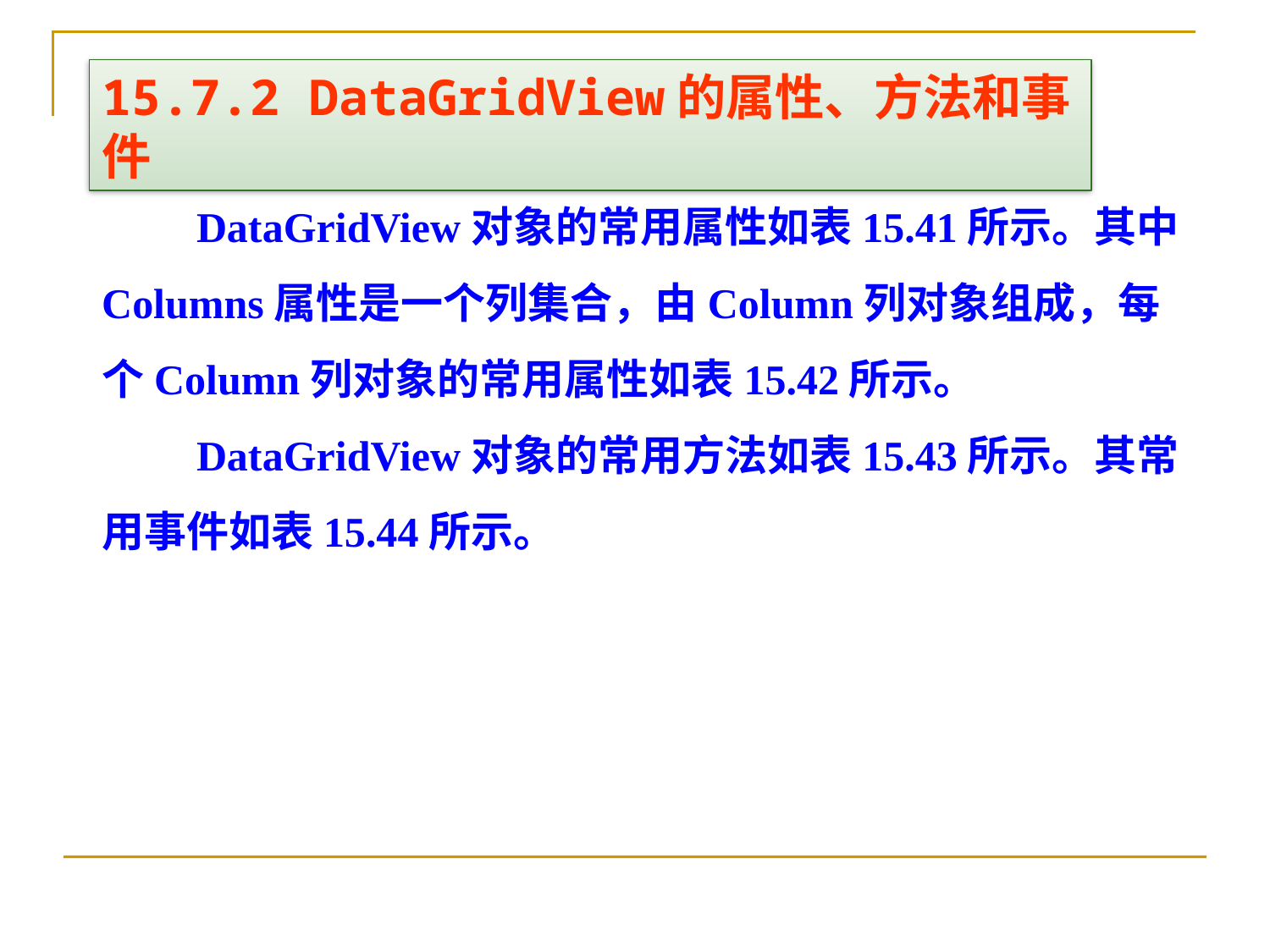

15.7.2 DataGridView的属性、方法和事件
　　DataGridView对象的常用属性如表15.41所示。其中Columns属性是一个列集合，由Column列对象组成，每个Column列对象的常用属性如表15.42所示。
　　DataGridView对象的常用方法如表15.43所示。其常用事件如表15.44所示。